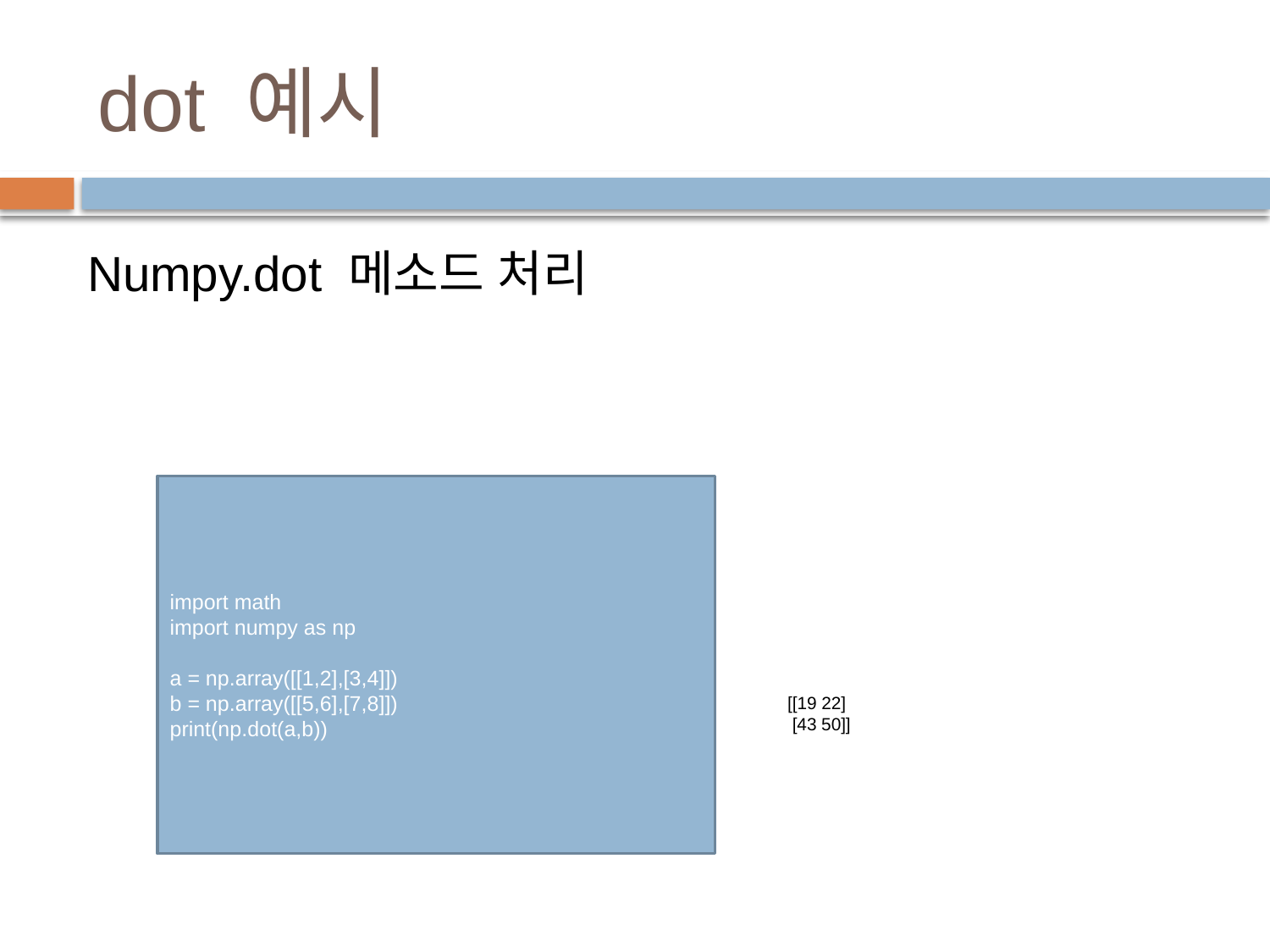

# dot 예시
Numpy.dot 메소드 처리
import math
import numpy as np

a = np.array([[1,2],[3,4]])
b = np.array([[5,6],[7,8]])
print(np.dot(a,b))
[[19 22]
 [43 50]]